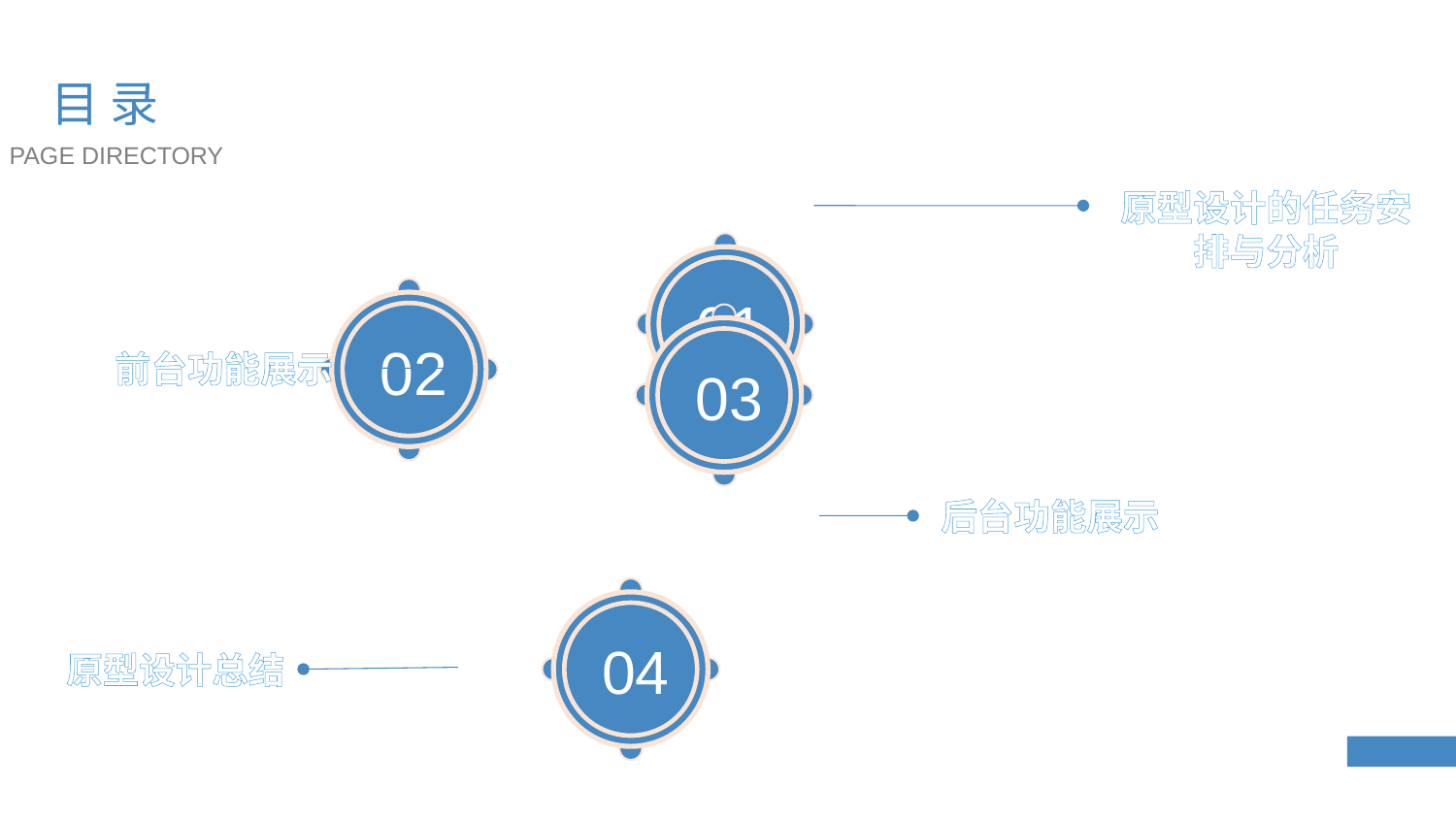

目 录
PAGE DIRECTORY
原型设计的任务安排与分析

01

02

03
前台功能展示

后台功能展示

04
原型设计总结